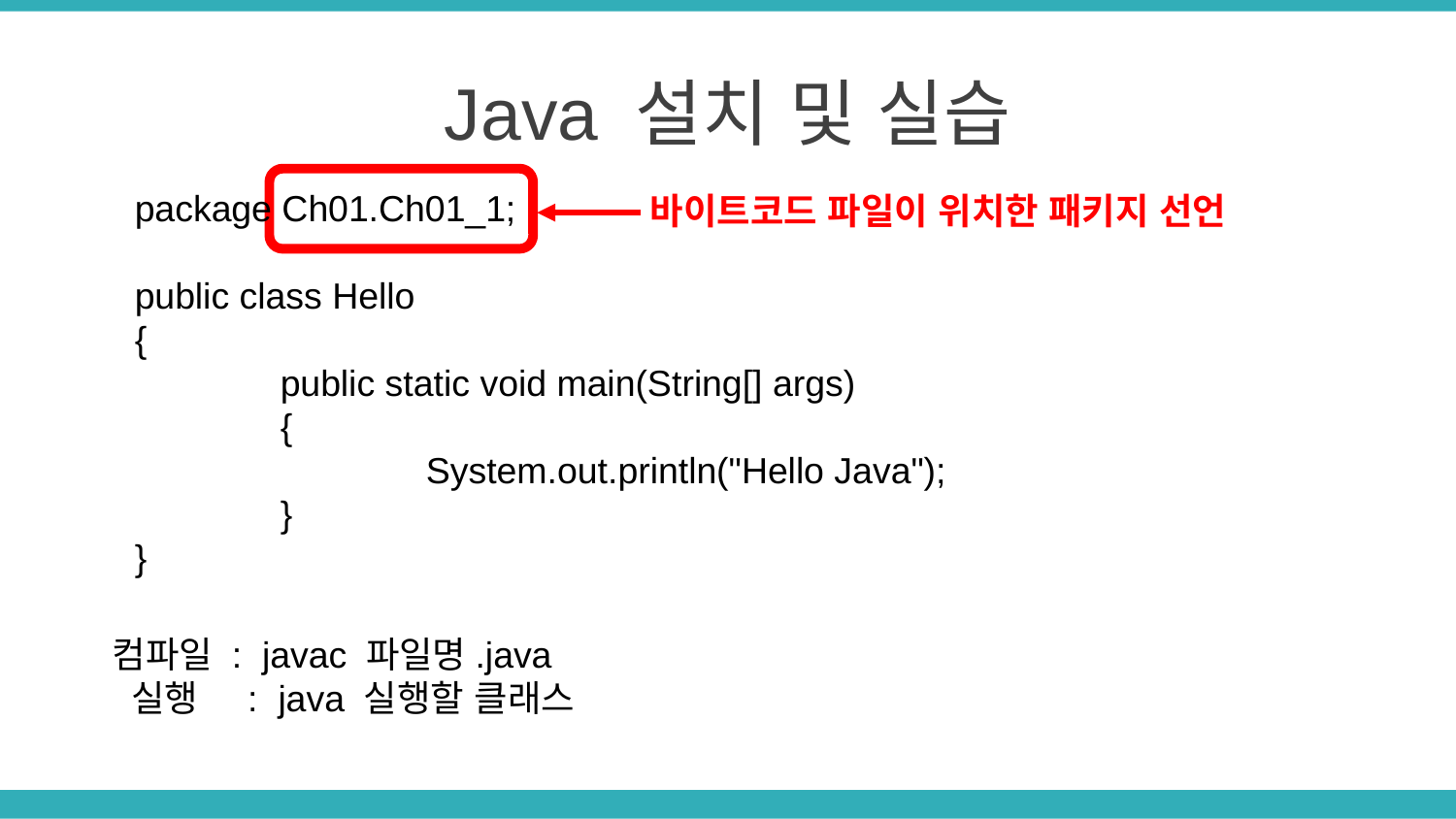

Java 설치 및 실습

package Ch01.Ch01_1;

public class Hello
{
	public static void main(String[] args)
	{
		System.out.println("Hello Java");
	}
}
 바이트코드 파일이 위치한 패키지 선언
컴파일 :  javac 파일명.java
 실행    :  java 실행할 클래스